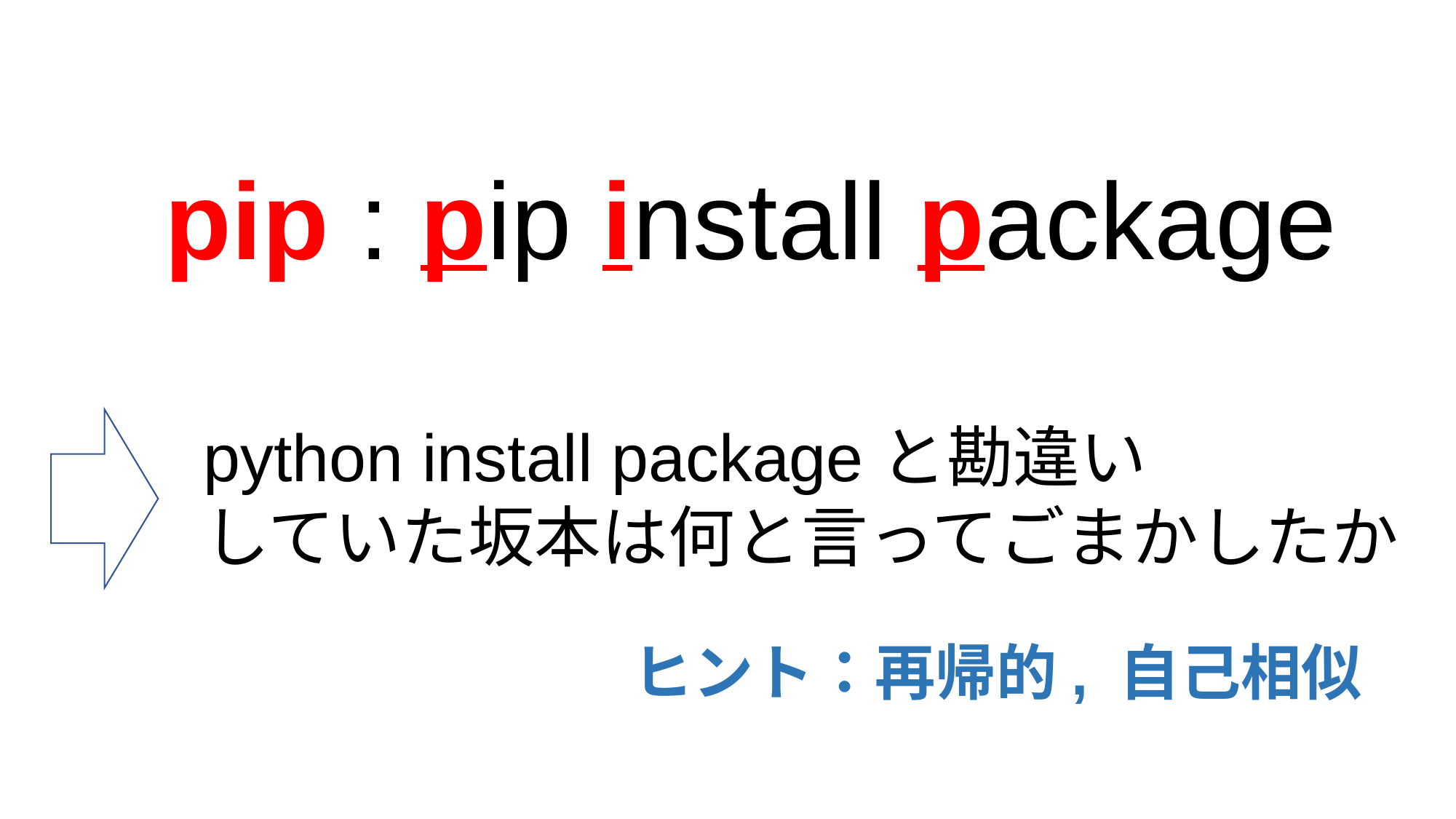

pip : pip install package

python install packageと勘違い
していた坂本は何と言ってごまかしたか
ヒント：再帰的, 自己相似